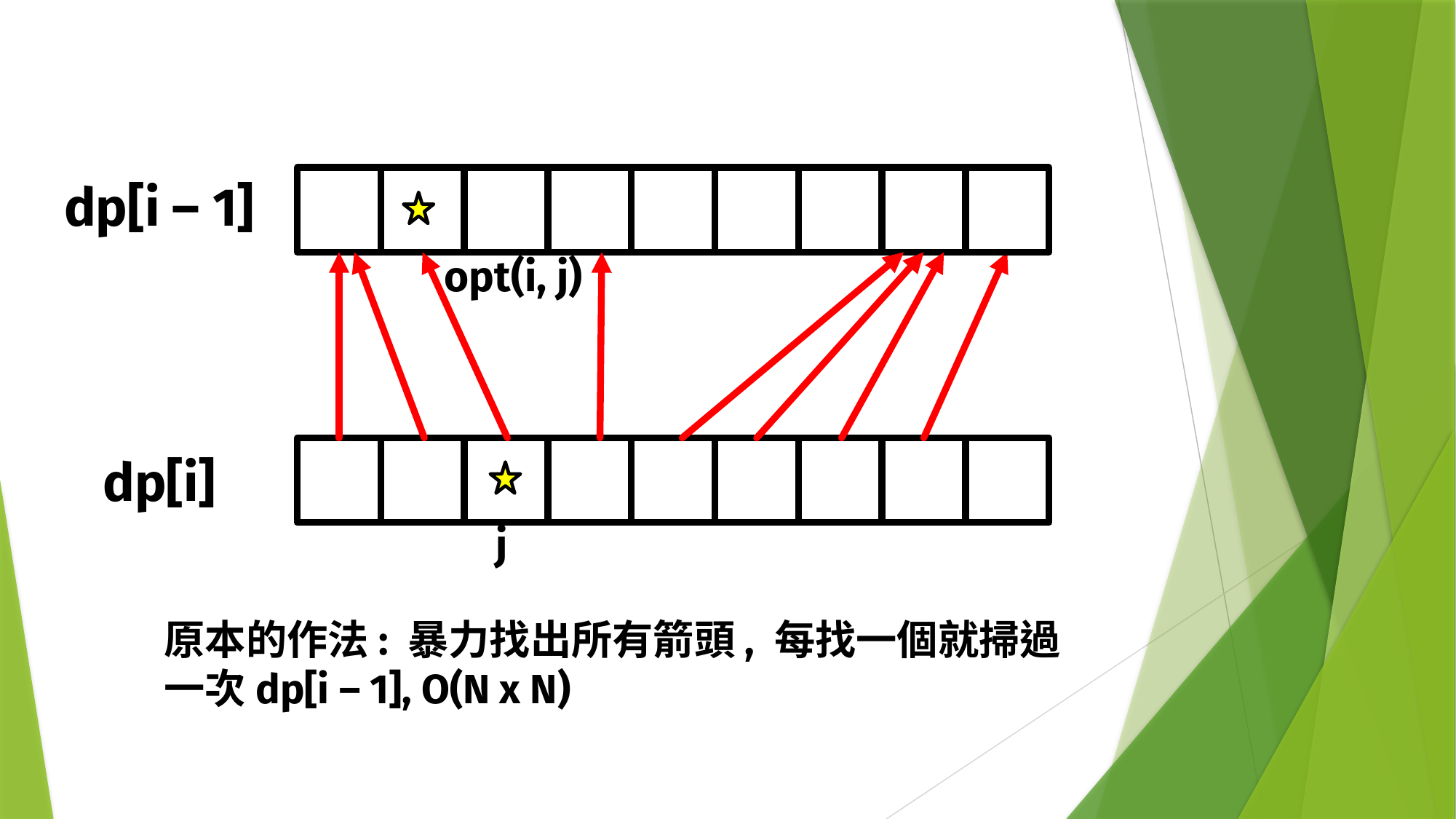

dp[i – 1]

opt(i, j)

dp[i]

j
原本的作法: 暴力找出所有箭頭, 每找一個就掃過一次dp[i – 1], O(N x N)